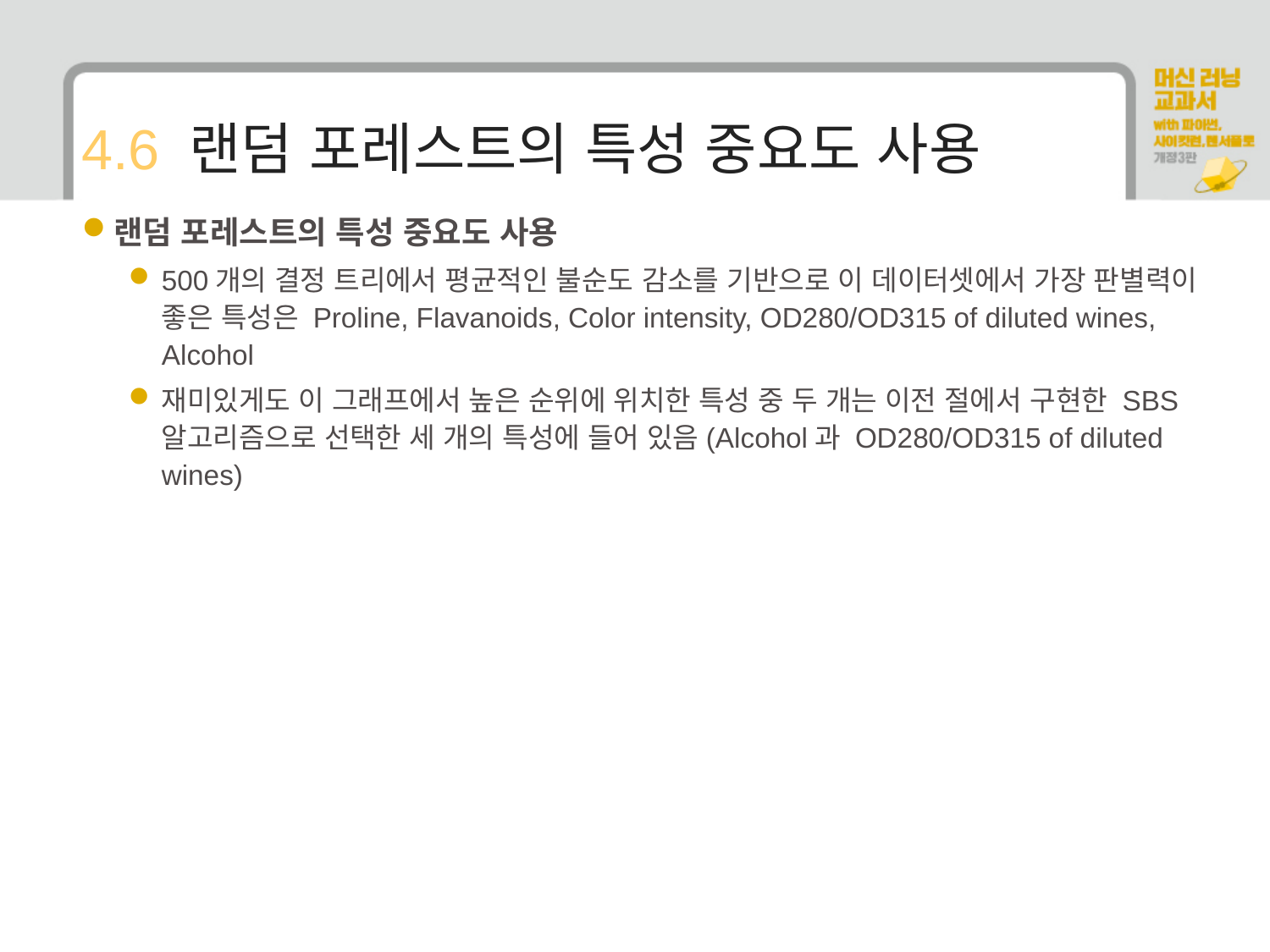

# 4.6 랜덤 포레스트의 특성 중요도 사용
랜덤 포레스트의 특성 중요도 사용
500개의 결정 트리에서 평균적인 불순도 감소를 기반으로 이 데이터셋에서 가장 판별력이 좋은 특성은 Proline, Flavanoids, Color intensity, OD280/OD315 of diluted wines, Alcohol
재미있게도 이 그래프에서 높은 순위에 위치한 특성 중 두 개는 이전 절에서 구현한 SBS 알고리즘으로 선택한 세 개의 특성에 들어 있음(Alcohol과 OD280/OD315 of diluted wines)